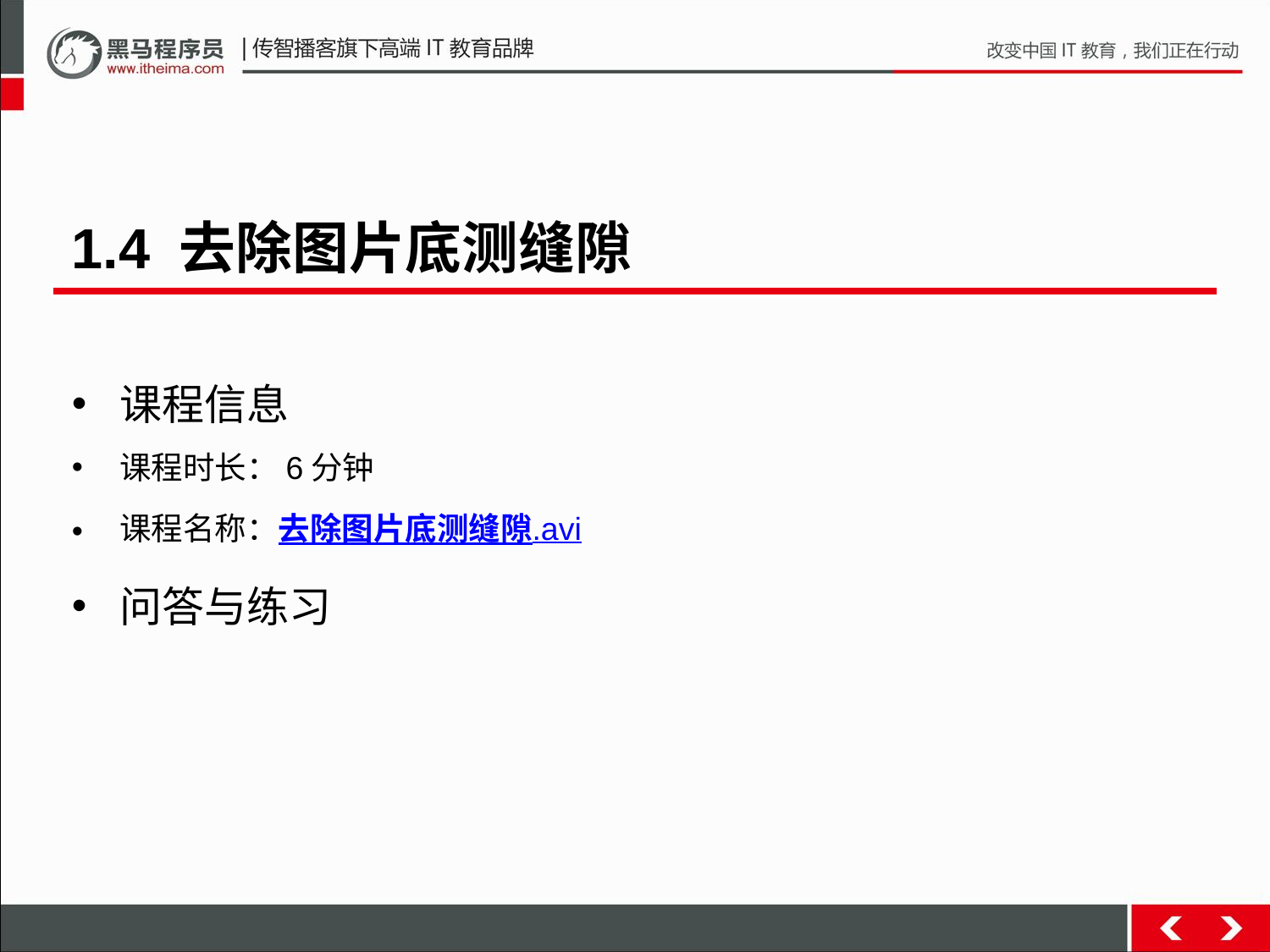

1.4 去除图片底测缝隙
课程信息
课程时长：6分钟
课程名称：去除图片底测缝隙.avi
问答与练习